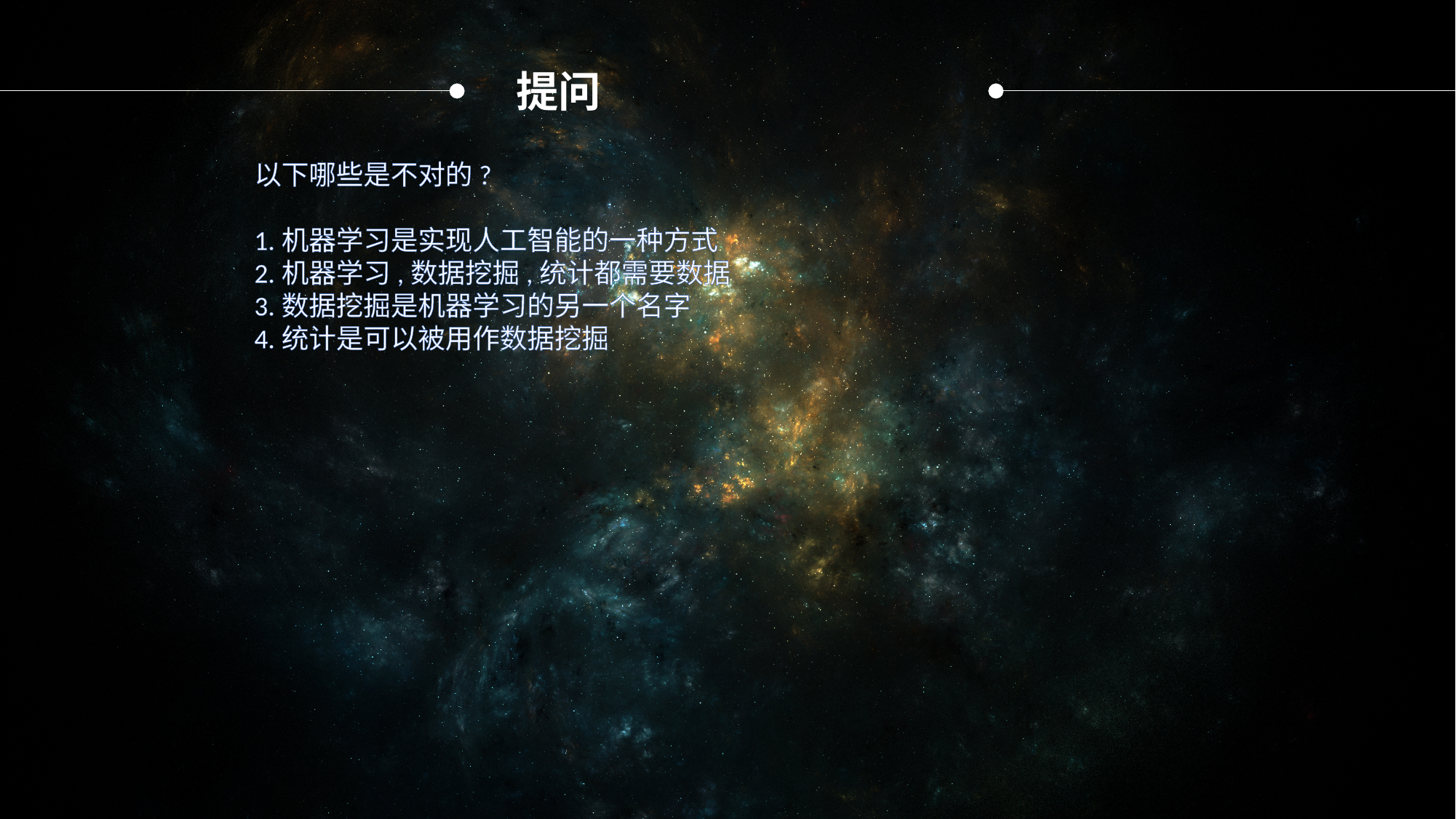

提问
以下哪些是不对的?

1.机器学习是实现人工智能的一种方式
2.机器学习,数据挖掘,统计都需要数据
3.数据挖掘是机器学习的另一个名字
4.统计是可以被用作数据挖掘